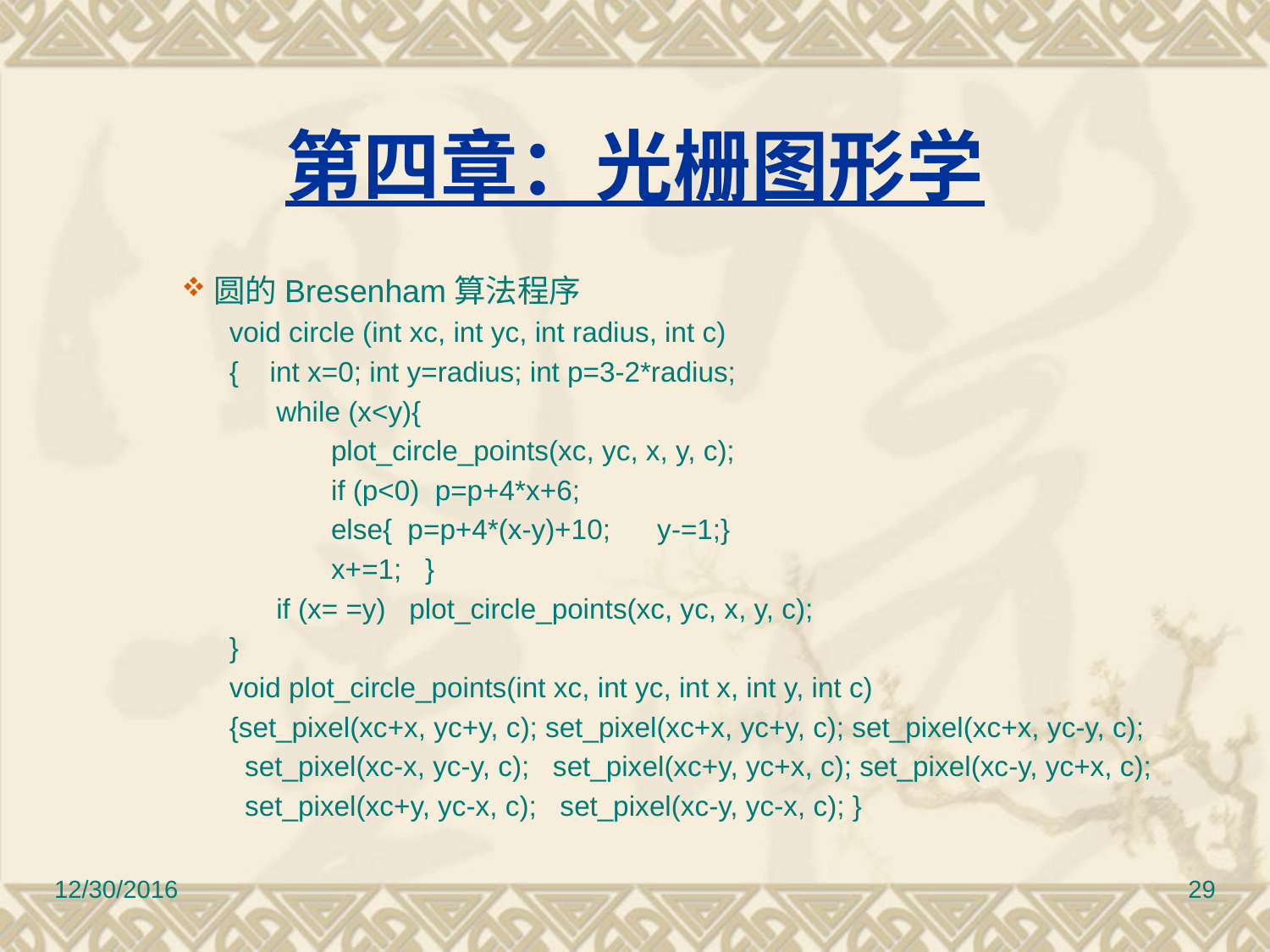

第四章：光栅图形学
圆的Bresenham算法程序
		void circle (int xc, int yc, int radius, int c)
		{    int x=0; int y=radius; int p=3-2*radius;
		      while (x<y){
		             plot_circle_points(xc, yc, x, y, c);
		             if (p<0)  p=p+4*x+6;
		             else{  p=p+4*(x-y)+10;      y-=1;}
		             x+=1;   }
		      if (x= =y)   plot_circle_points(xc, yc, x, y, c);
		}
		void plot_circle_points(int xc, int yc, int x, int y, int c)
		{set_pixel(xc+x, yc+y, c); set_pixel(xc+x, yc+y, c); set_pixel(xc+x, yc-y, c);
		  set_pixel(xc-x, yc-y, c);   set_pixel(xc+y, yc+x, c); set_pixel(xc-y, yc+x, c);
		  set_pixel(xc+y, yc-x, c);   set_pixel(xc-y, yc-x, c); }
12/30/2016
29